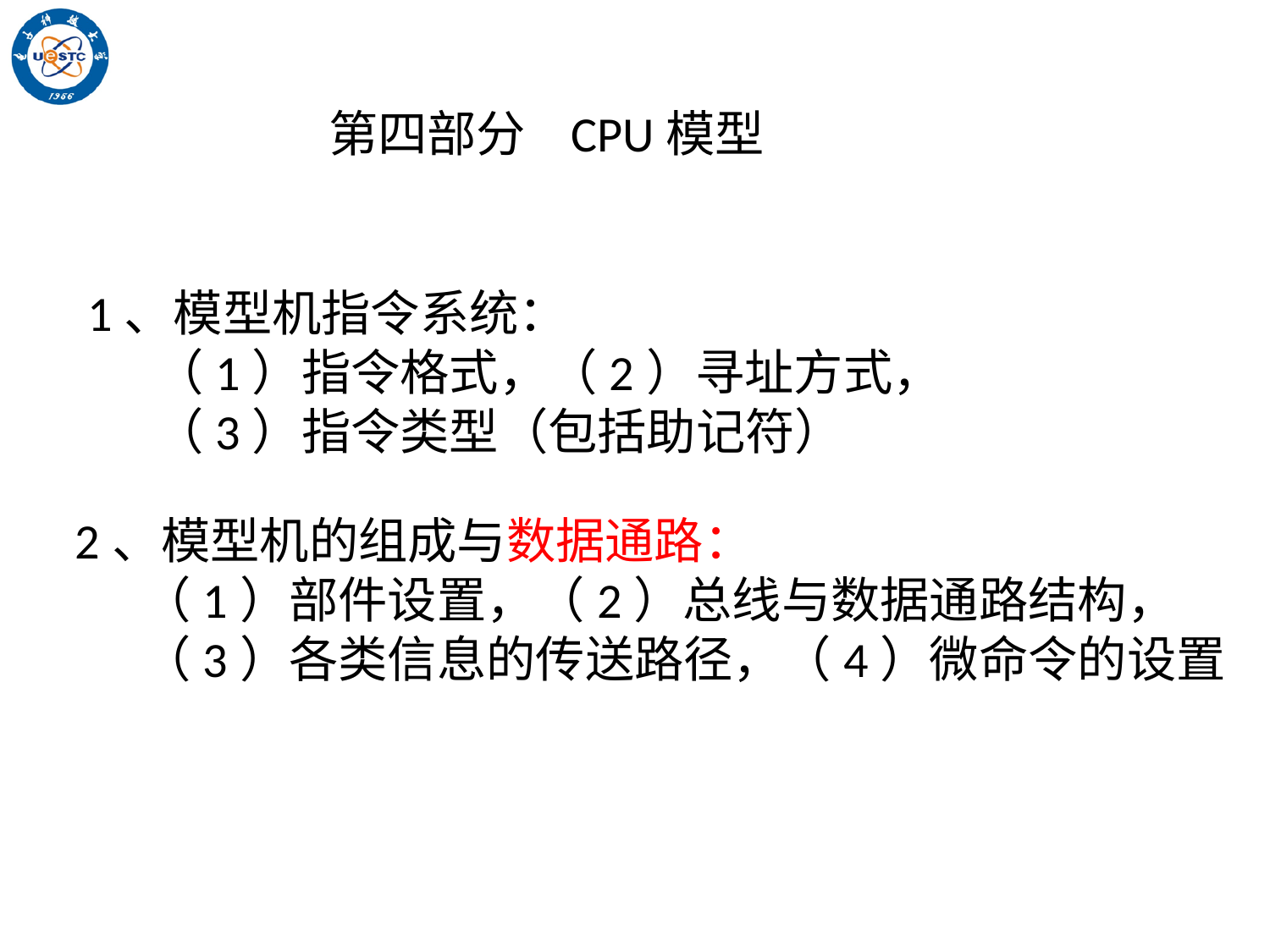

第四部分   CPU模型
1、模型机指令系统：
     （1）指令格式，（2）寻址方式，
     （3）指令类型（包括助记符）
2、模型机的组成与数据通路：
     （1）部件设置，（2）总线与数据通路结构，
     （3）各类信息的传送路径，（4）微命令的设置